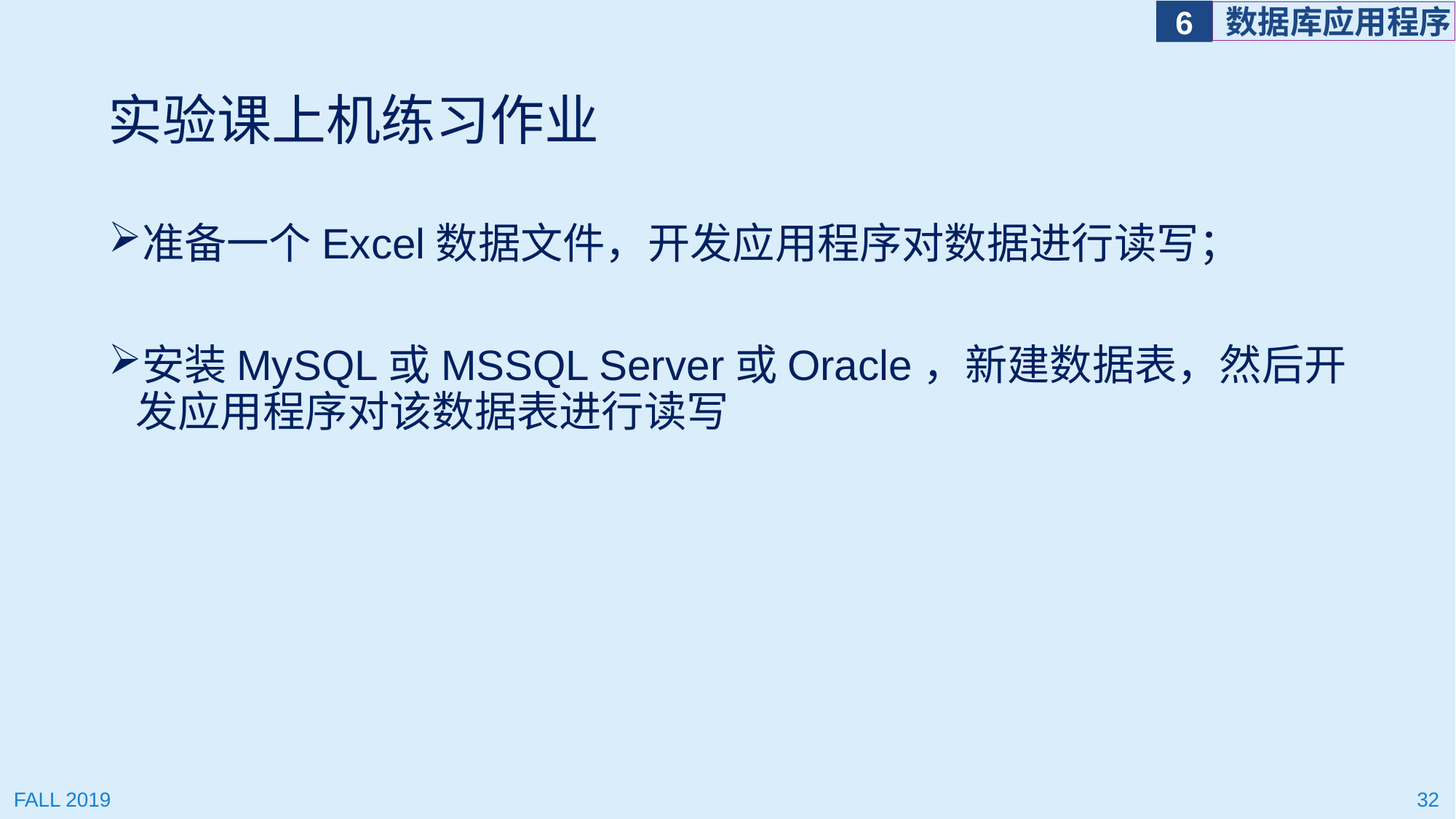

# 实验课上机练习作业
准备一个Excel数据文件，开发应用程序对数据进行读写；

安装MySQL或MSSQL Server或Oracle，新建数据表，然后开发应用程序对该数据表进行读写